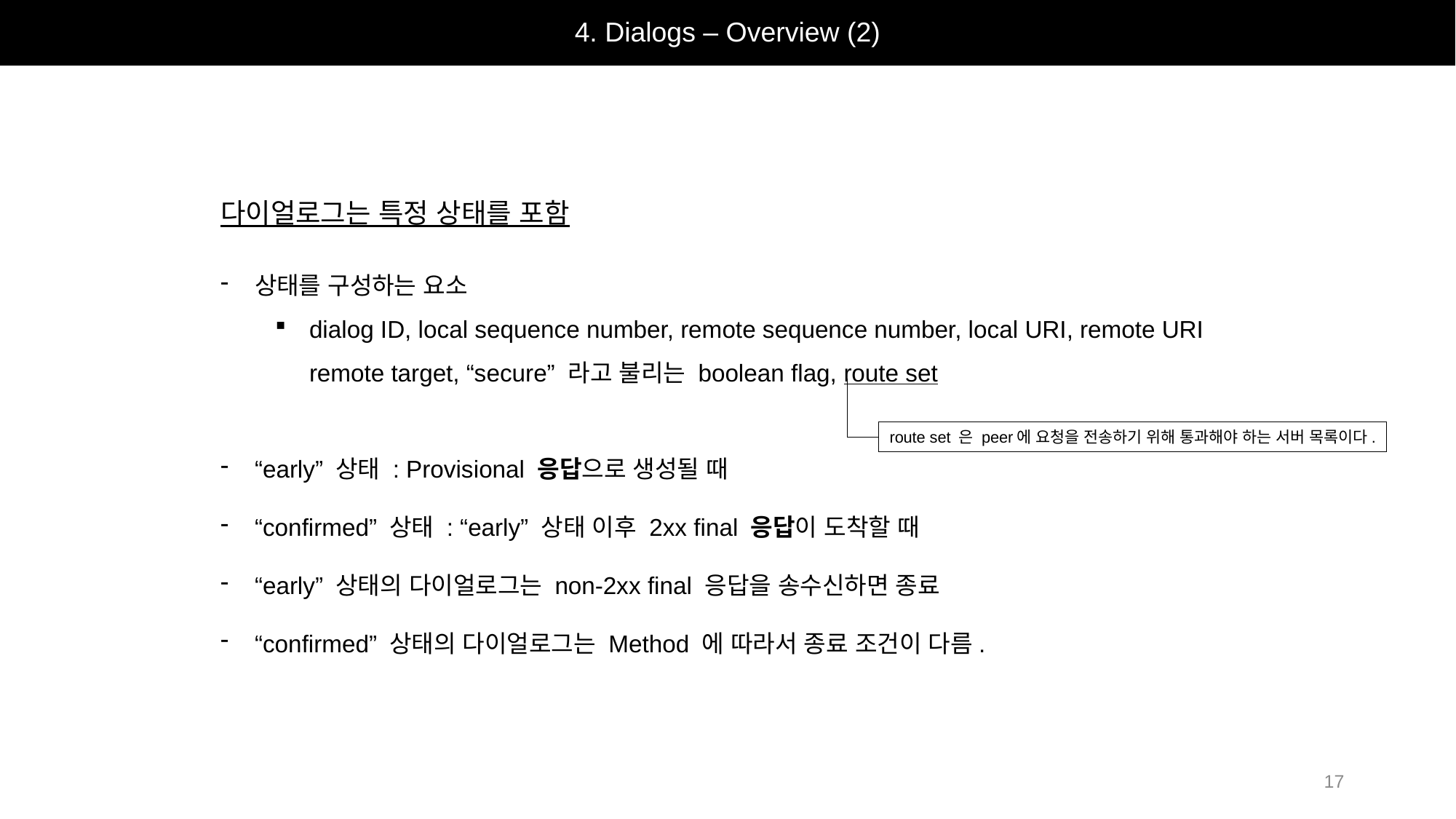

# 4. Dialogs – Overview (2)
다이얼로그는 특정 상태를 포함

상태를 구성하는 요소
dialog ID, local sequence number, remote sequence number, local URI, remote URI
remote target, “secure” 라고 불리는 boolean flag, route set

“early” 상태 : Provisional 응답으로 생성될 때
“confirmed” 상태 : “early” 상태 이후 2xx final 응답이 도착할 때
“early” 상태의 다이얼로그는 non-2xx final 응답을 송수신하면 종료
“confirmed” 상태의 다이얼로그는 Method 에 따라서 종료 조건이 다름.
route set 은 peer에 요청을 전송하기 위해 통과해야 하는 서버 목록이다.
17